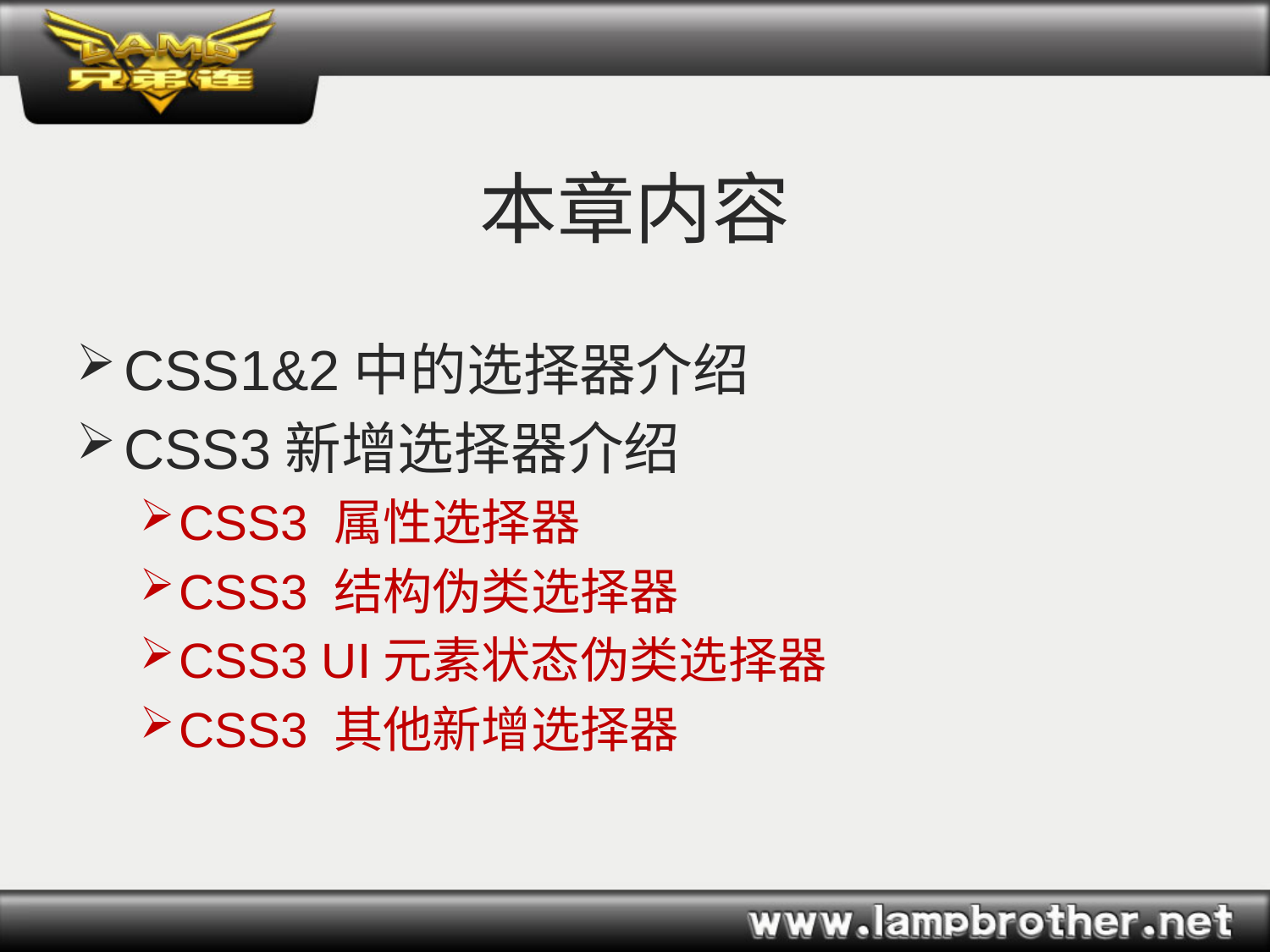

# 本章内容
CSS1&2中的选择器介绍
CSS3新增选择器介绍
CSS3 属性选择器
CSS3 结构伪类选择器
CSS3 UI元素状态伪类选择器
CSS3 其他新增选择器